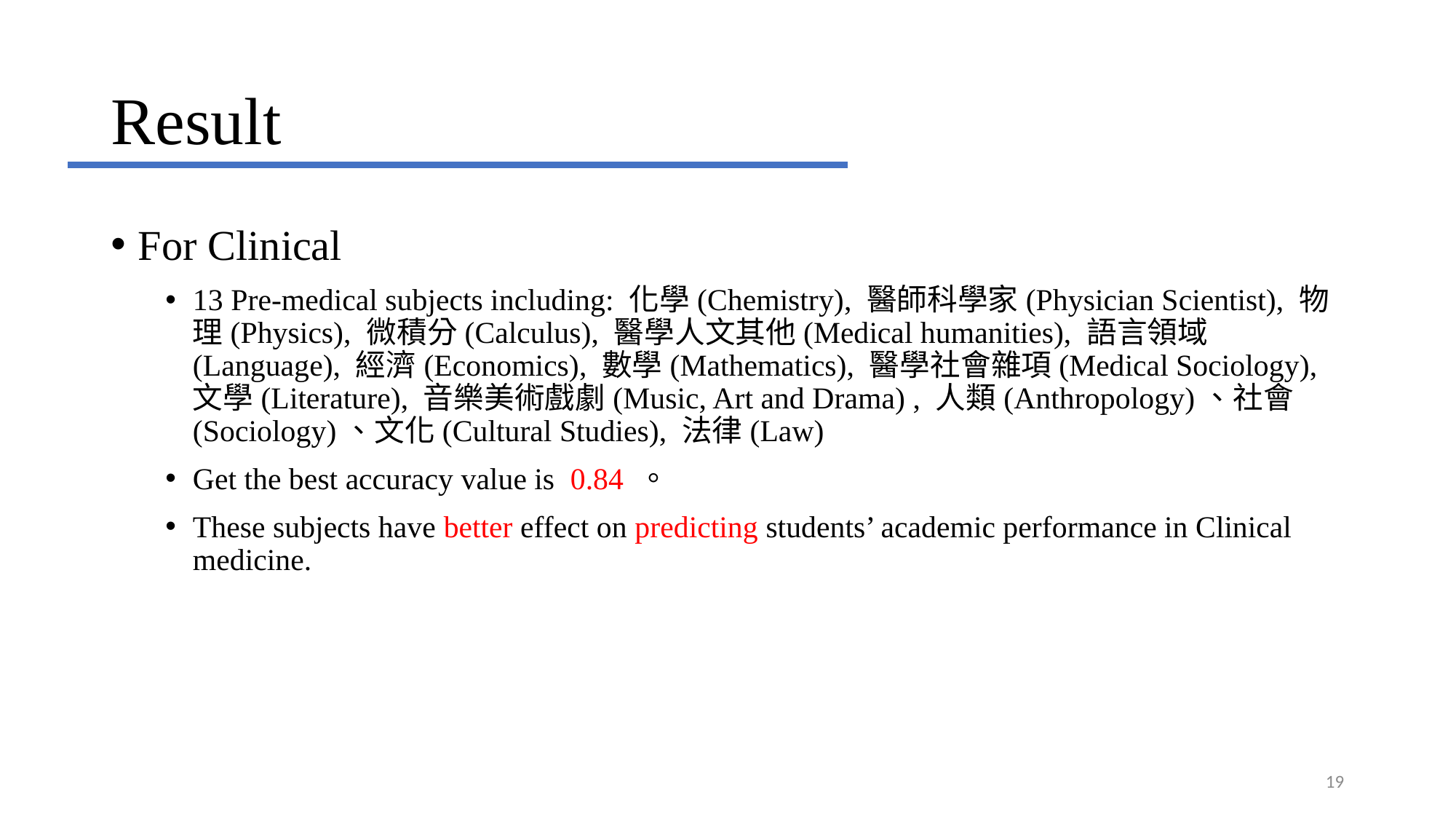

# Result
For Clinical
13 Pre-medical subjects including: 化學(Chemistry), 醫師科學家(Physician Scientist), 物理(Physics), 微積分(Calculus), 醫學人文其他(Medical humanities), 語言領域(Language), 經濟(Economics), 數學(Mathematics), 醫學社會雜項(Medical Sociology), 文學(Literature), 音樂美術戲劇(Music, Art and Drama) , 人類(Anthropology)、社會(Sociology)、文化(Cultural Studies), 法律(Law)
Get the best accuracy value is  0.84 。
These subjects have better effect on predicting students’ academic performance in Clinical medicine.

19